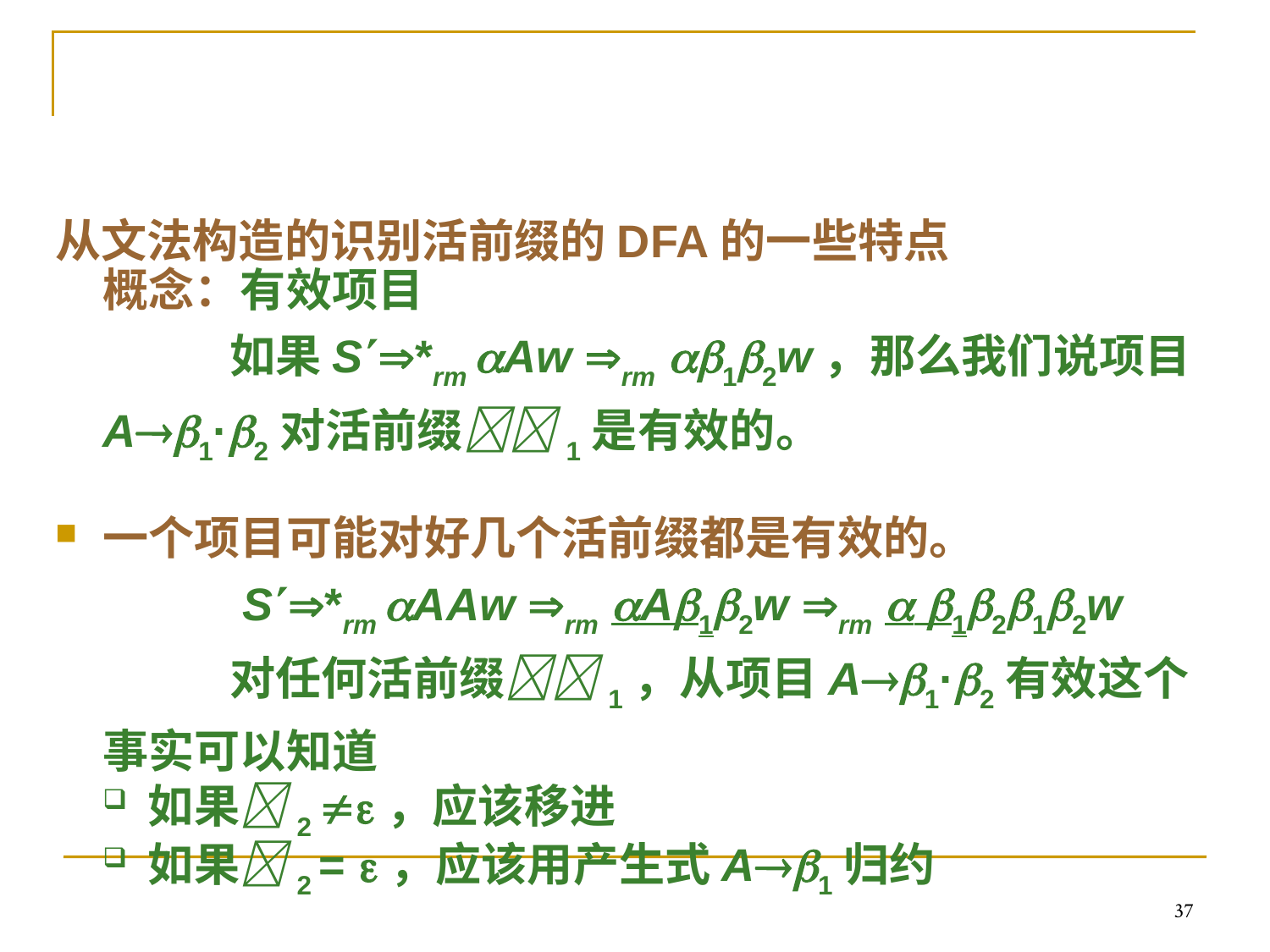

#
从文法构造的识别活前缀的DFA的一些特点
	概念：有效项目
		如果S′⇒*rm αAw ⇒rm αβ1β2w，那么我们说项目A→β1·β2对活前缀αβ1是有效的。

一个项目可能对好几个活前缀都是有效的。
		 S′⇒*rm αAAw ⇒rm αAβ1β2w ⇒rm α β1β2β1β2w
		对任何活前缀αβ1，从项目A→β1·β2有效这个事实可以知道
如果β2 ≠ε，应该移进
如果β2 = ε，应该用产生式A→β1归约
37